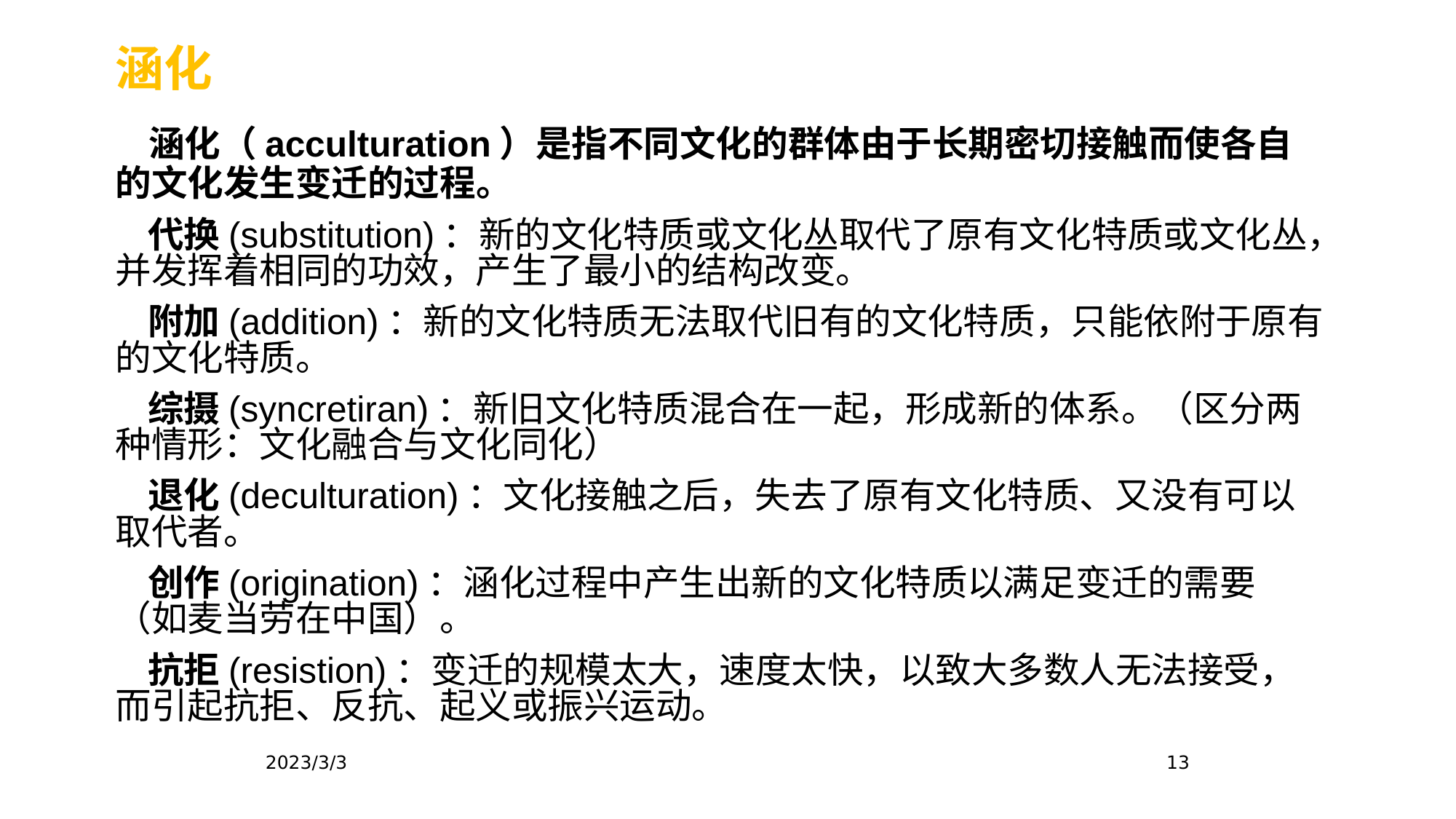

涵化
   涵化（acculturation）是指不同文化的群体由于长期密切接触而使各自的文化发生变迁的过程。
   代换(substitution)：新的文化特质或文化丛取代了原有文化特质或文化丛，并发挥着相同的功效，产生了最小的结构改变。
   附加(addition)：新的文化特质无法取代旧有的文化特质，只能依附于原有的文化特质。
   综摄(syncretiran)：新旧文化特质混合在一起，形成新的体系。（区分两种情形：文化融合与文化同化）
   退化(deculturation)：文化接触之后，失去了原有文化特质、又没有可以取代者。
   创作(origination)：涵化过程中产生出新的文化特质以满足变迁的需要（如麦当劳在中国）。
   抗拒(resistion)：变迁的规模太大，速度太快，以致大多数人无法接受，而引起抗拒、反抗、起义或振兴运动。
2023/3/3
13